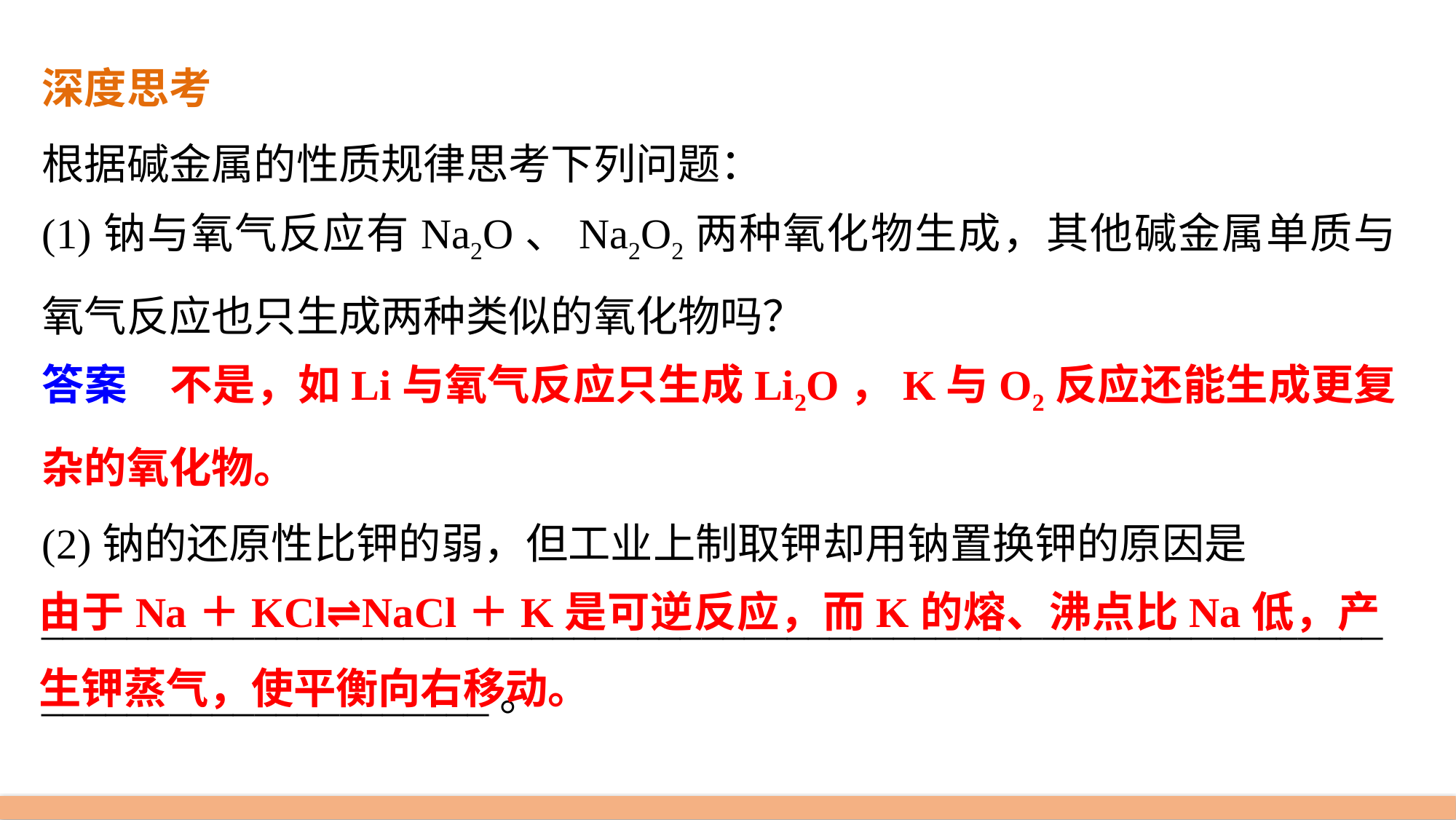

深度思考
根据碱金属的性质规律思考下列问题：
(1)钠与氧气反应有Na2O、Na2O2两种氧化物生成，其他碱金属单质与氧气反应也只生成两种类似的氧化物吗？
答案　不是，如Li与氧气反应只生成Li2O，K与O2反应还能生成更复杂的氧化物。
(2)钠的还原性比钾的弱，但工业上制取钾却用钠置换钾的原因是
____________________________________________________________________________________。
由于Na＋KCl⇌NaCl＋K是可逆反应，而K的熔、沸点比Na低，产生钾蒸气，使平衡向右移动。